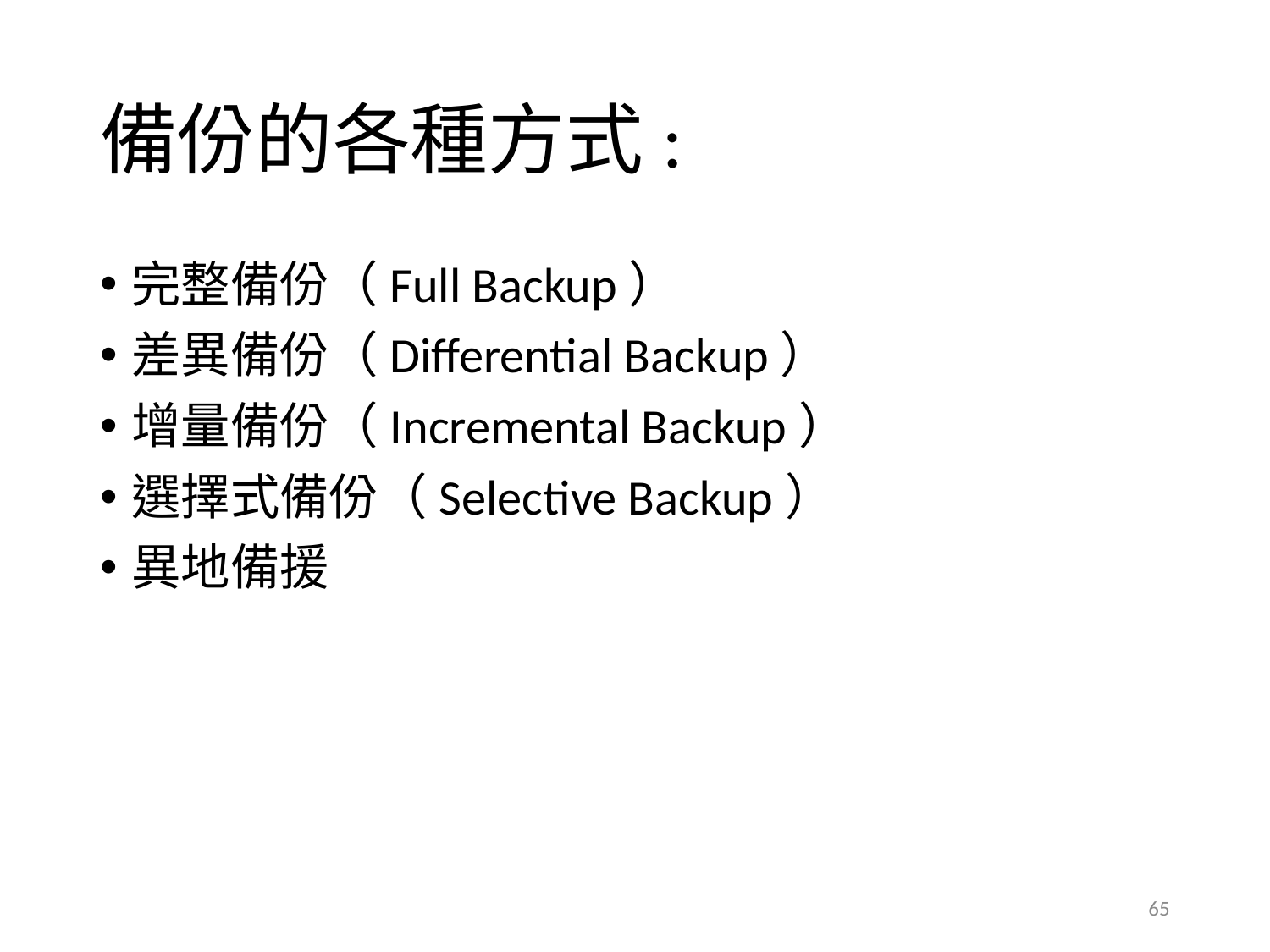

# 備份的各種方式:
完整備份（Full Backup）
差異備份（Differential Backup）
增量備份（Incremental Backup）
選擇式備份（Selective Backup）
異地備援

65